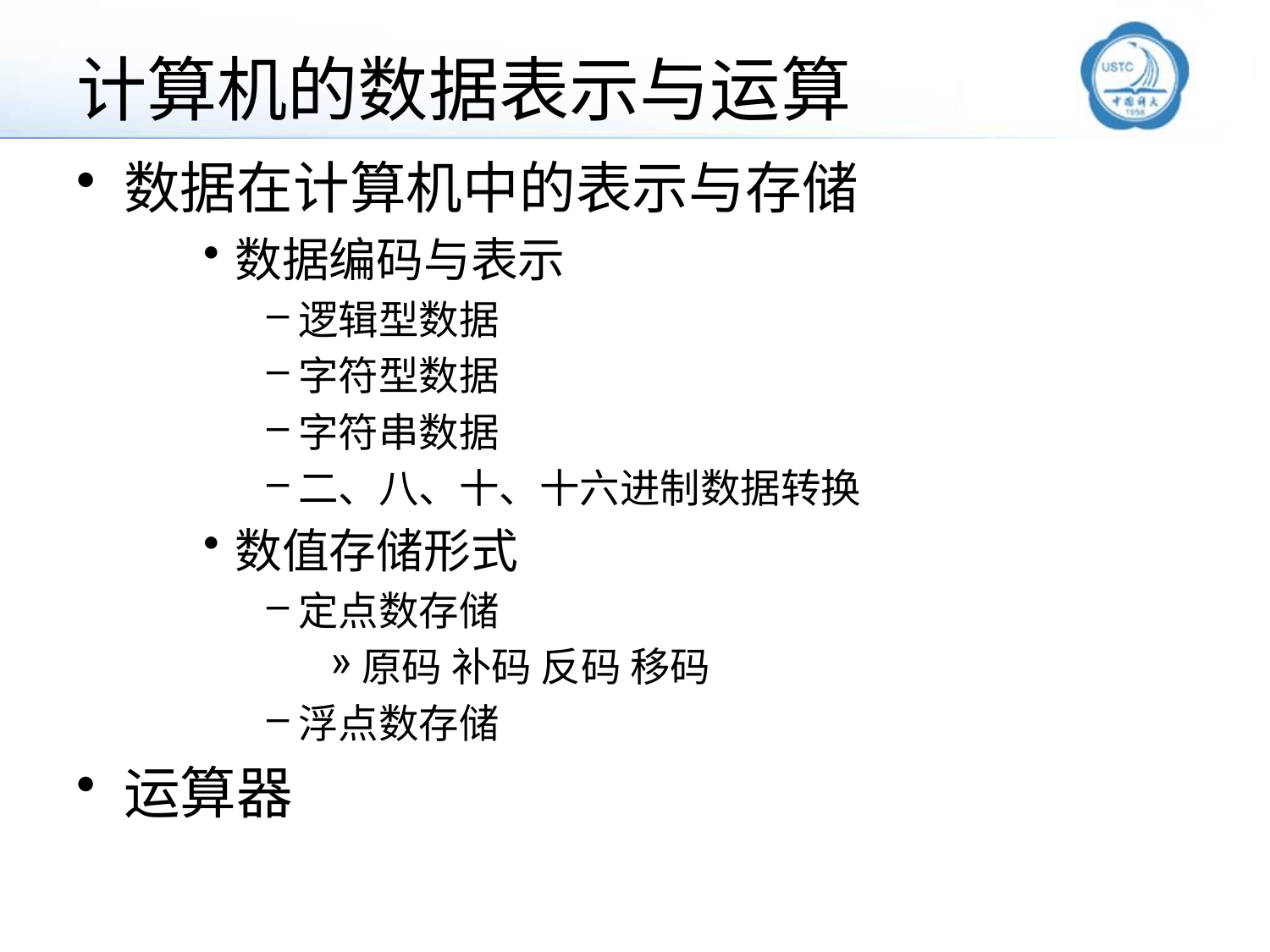

# 计算机的数据表示与运算
数据在计算机中的表示与存储
数据编码与表示
逻辑型数据
字符型数据
字符串数据
二、八、十、十六进制数据转换
数值存储形式
定点数存储
原码 补码 反码 移码
浮点数存储
运算器